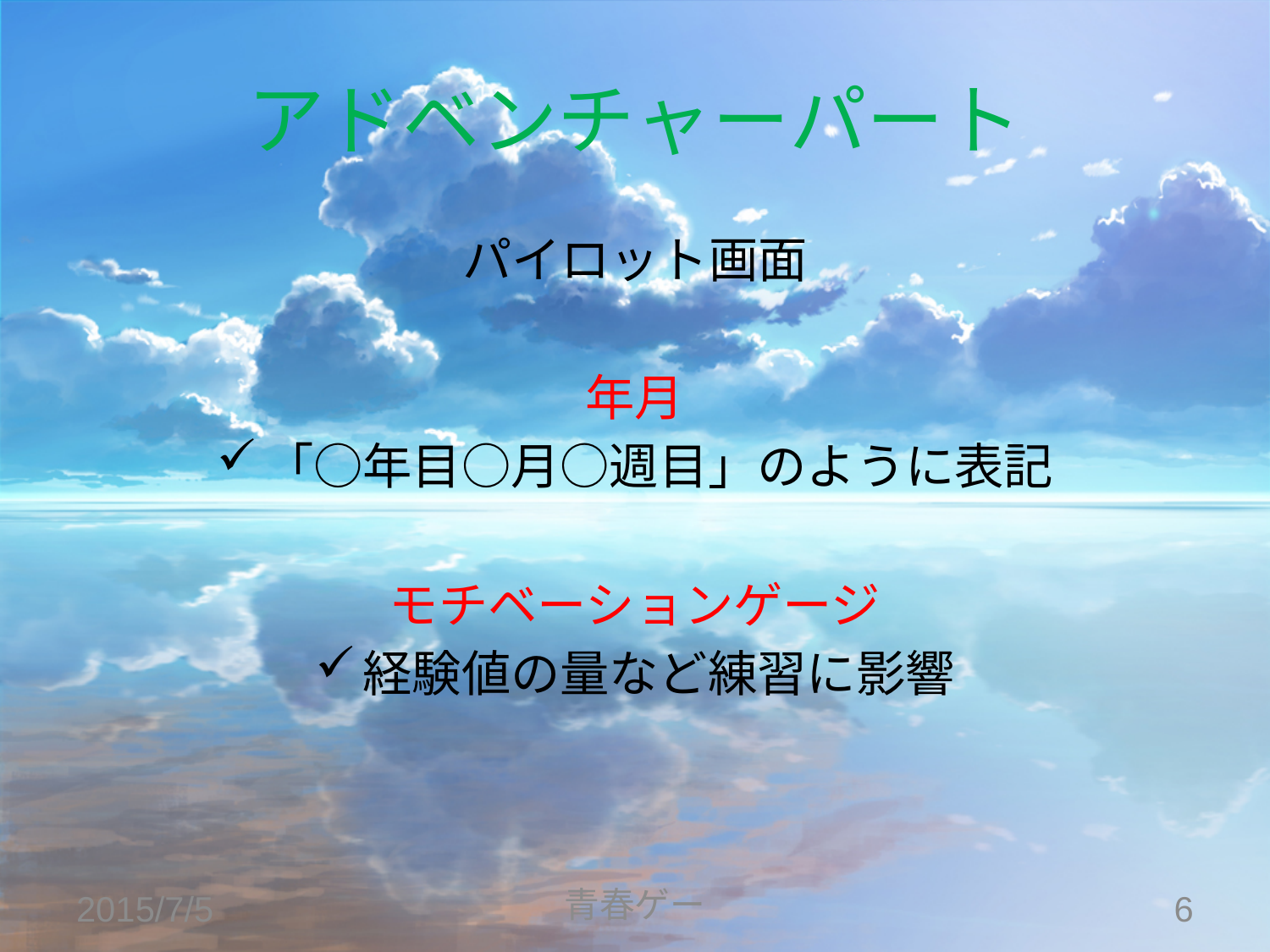

# アドベンチャーパート
パイロット画面

年月
「○年目○月○週目」のように表記

モチベーションゲージ
経験値の量など練習に影響
2015/7/5
青春ゲー
6